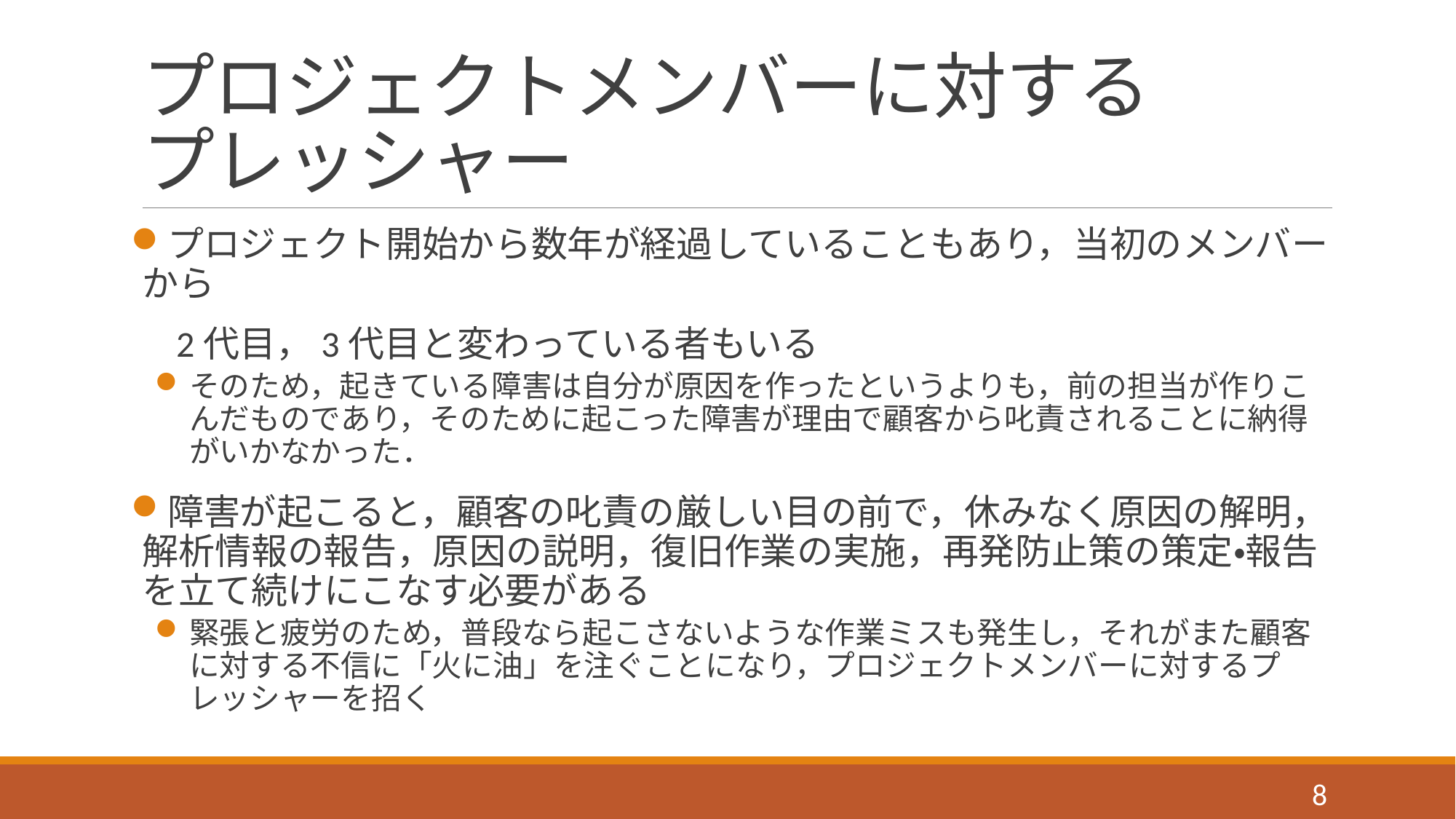

# プロジェクトメンバーに対する プレッシャー
プロジェクト開始から数年が経過していることもあり，当初のメンバーから
　2代目，3代目と変わっている者もいる
そのため，起きている障害は自分が原因を作ったというよりも，前の担当が作りこんだものであり，そのために起こった障害が理由で顧客から叱責されることに納得がいかなかった．
障害が起こると，顧客の叱責の厳しい目の前で，休みなく原因の解明，解析情報の報告，原因の説明，復旧作業の実施，再発防止策の策定・報告を立て続けにこなす必要がある
緊張と疲労のため，普段なら起こさないような作業ミスも発生し，それがまた顧客に対する不信に「火に油」を注ぐことになり，プロジェクトメンバーに対するプレッシャーを招く
8